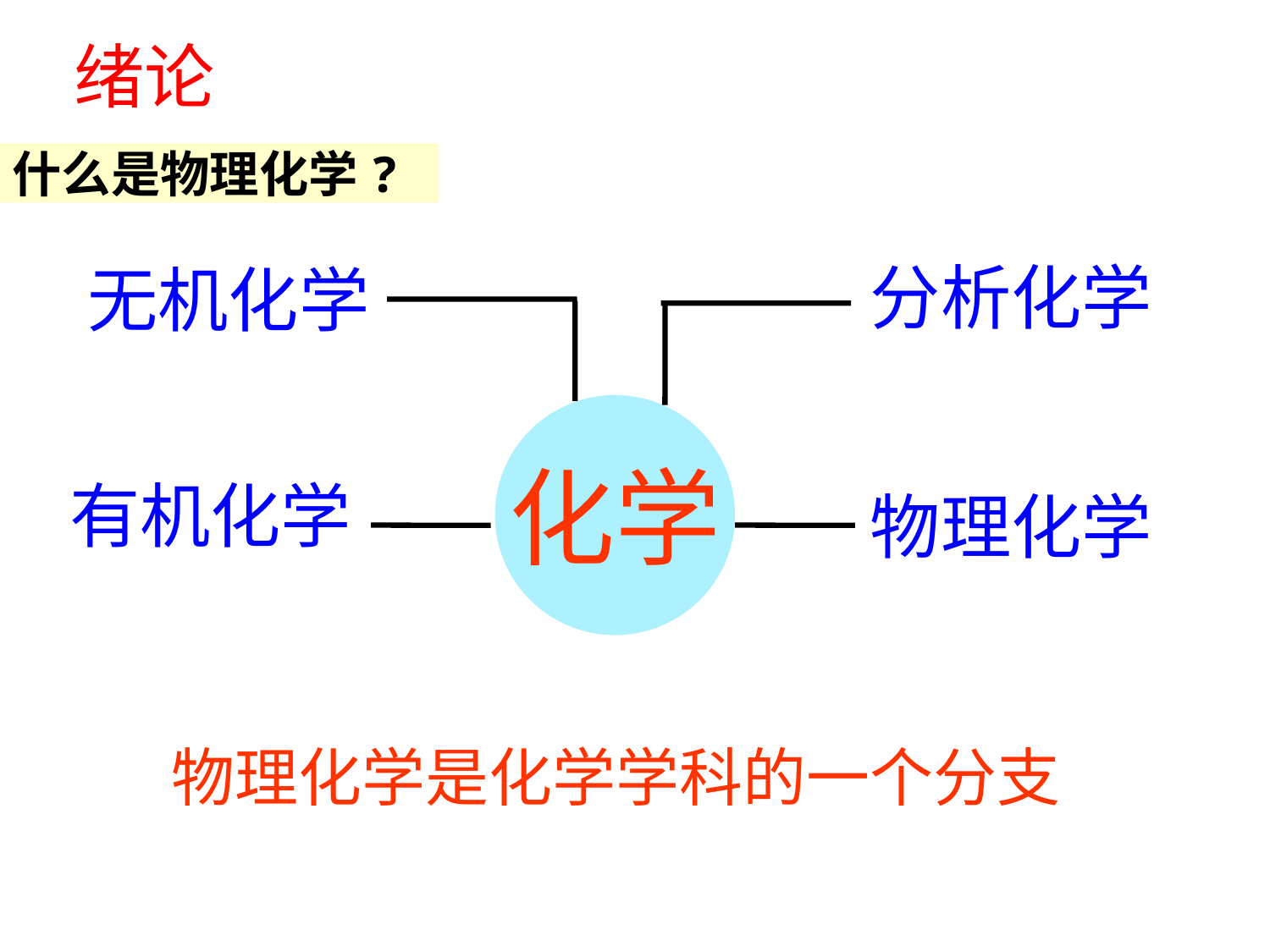

# 绪论
什么是物理化学?
分析化学
无机化学

化学
有机化学
物理化学

物理化学是化学学科的一个分支